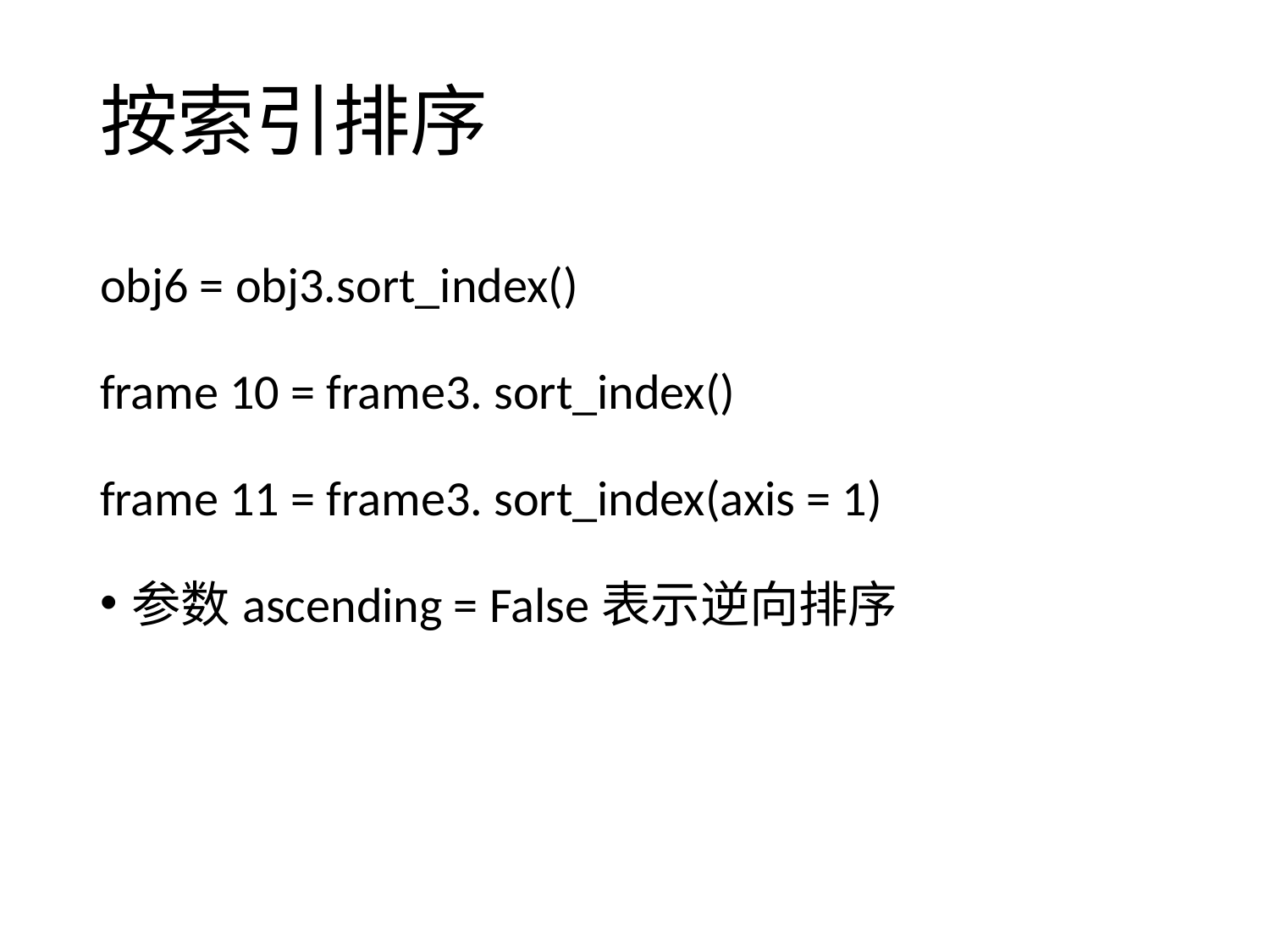

# 按索引排序
obj6 = obj3.sort_index()
frame 10 = frame3. sort_index()
frame 11 = frame3. sort_index(axis = 1)
参数ascending = False表示逆向排序